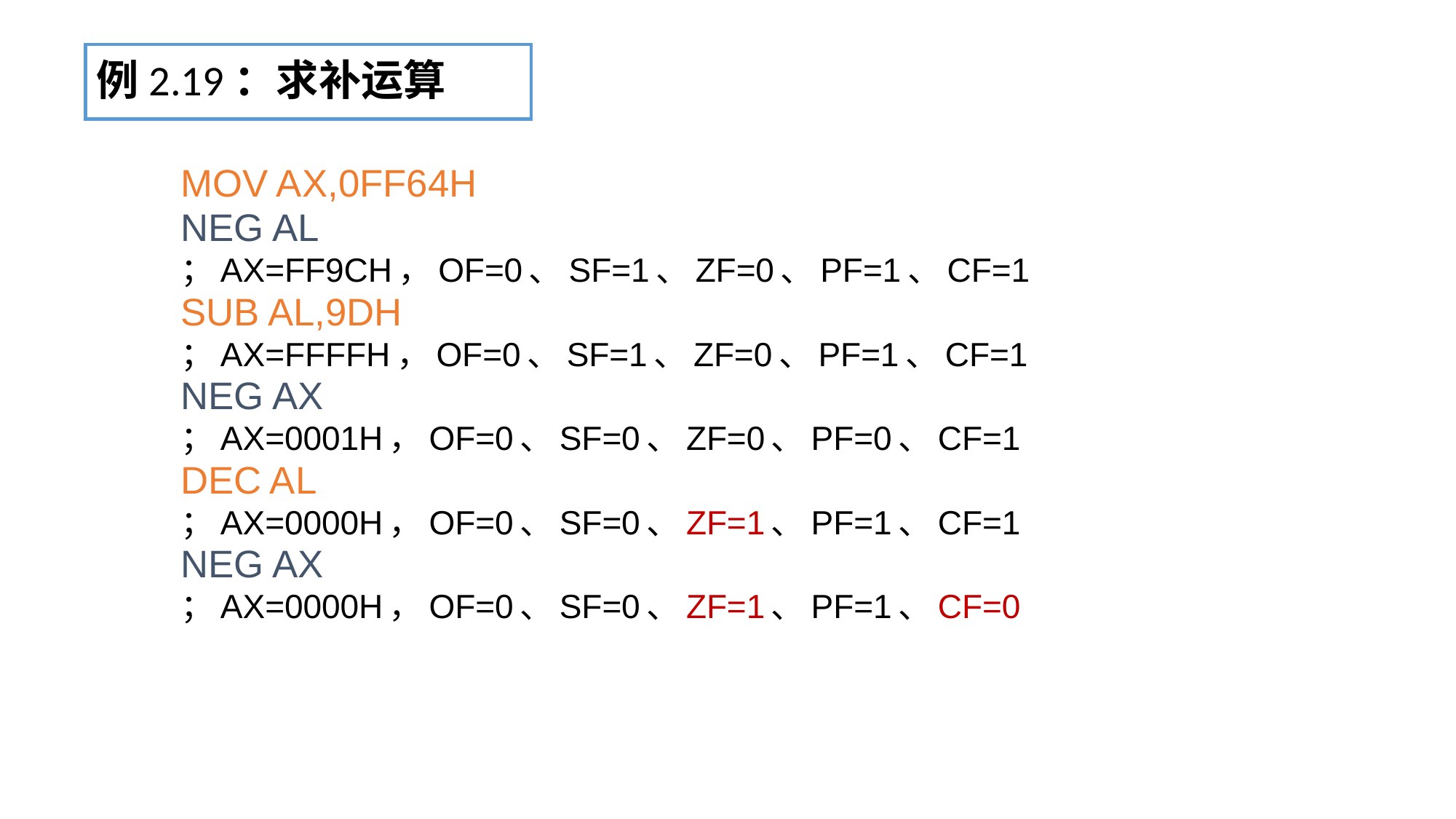

# 例2.19：求补运算
MOV AX,0FF64H
NEG AL
；AX=FF9CH，OF=0、SF=1、ZF=0、PF=1、CF=1
SUB AL,9DH
；AX=FFFFH，OF=0、SF=1、ZF=0、PF=1、CF=1
NEG AX
；AX=0001H，OF=0、SF=0、ZF=0、PF=0、CF=1
DEC AL
；AX=0000H，OF=0、SF=0、ZF=1、PF=1、CF=1
NEG AX
；AX=0000H，OF=0、SF=0、ZF=1、PF=1、CF=0